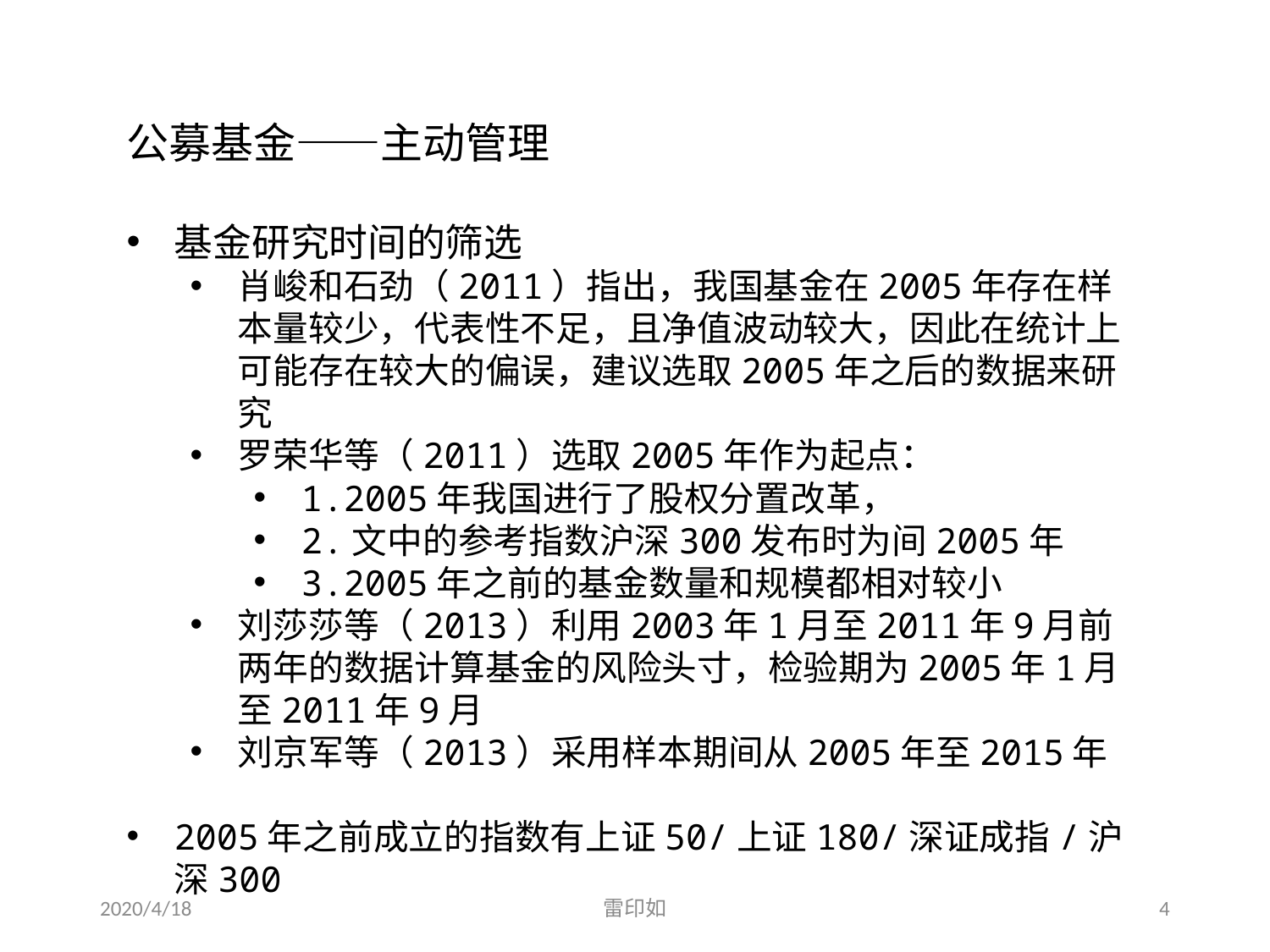

公募基金——主动管理

基金研究时间的筛选
肖峻和石劲（2011）指出，我国基金在2005年存在样本量较少，代表性不足，且净值波动较大，因此在统计上可能存在较大的偏误，建议选取2005年之后的数据来研究
罗荣华等（2011）选取2005年作为起点：
1.2005年我国进行了股权分置改革，
2.文中的参考指数沪深300发布时为间2005年
3.2005年之前的基金数量和规模都相对较小
刘莎莎等（2013）利用2003年1月至2011年9月前两年的数据计算基金的风险头寸，检验期为2005年1月至2011年9月
刘京军等（2013）采用样本期间从2005年至2015年

2005年之前成立的指数有上证50/上证180/深证成指/沪深300
2020/4/18
雷印如
4